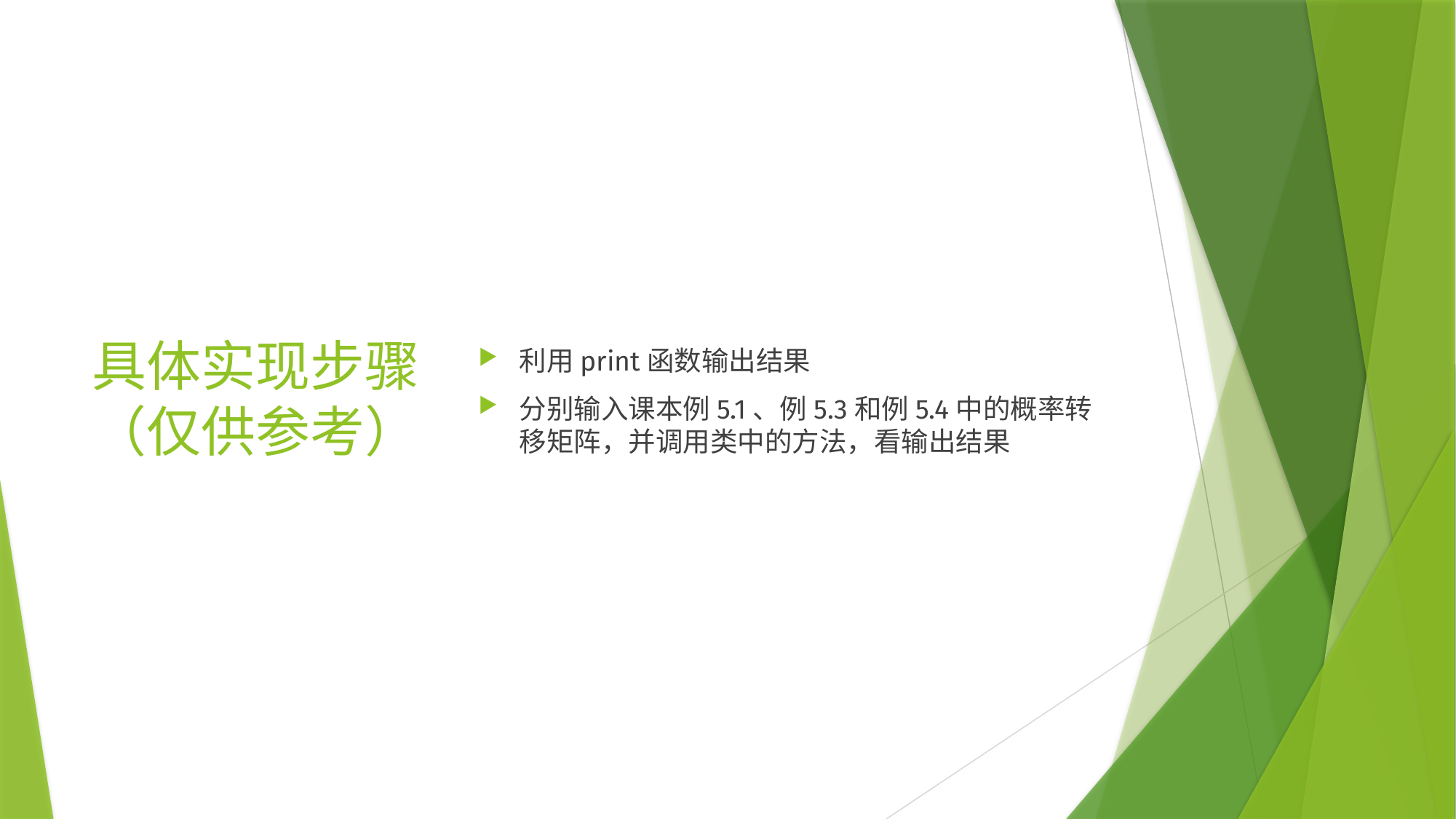

# 具体实现步骤（仅供参考）
利用print函数输出结果
分别输入课本例5.1、例5.3和例5.4中的概率转移矩阵，并调用类中的方法，看输出结果